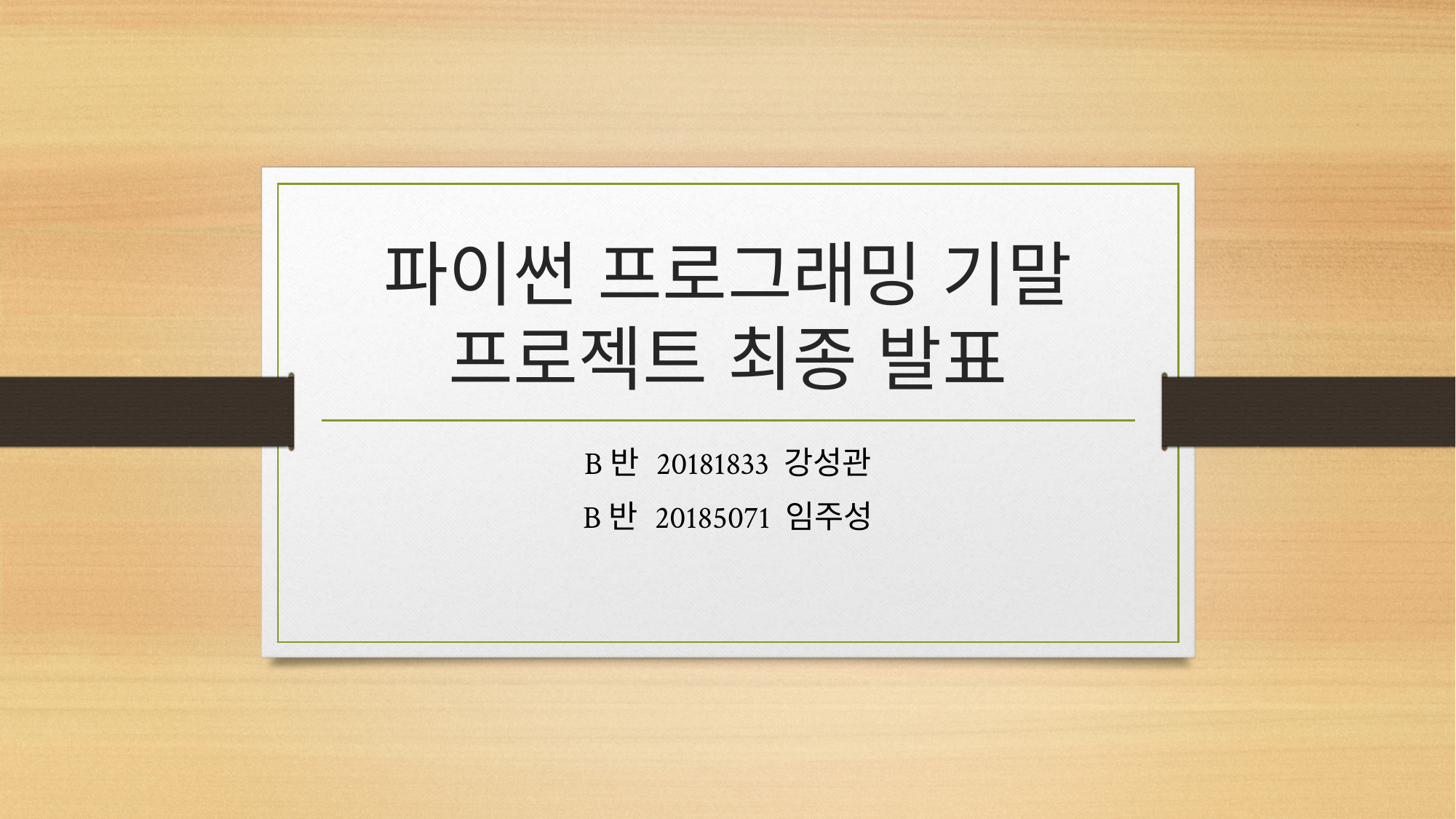

# 파이썬 프로그래밍 기말 프로젝트 최종 발표
B반 20181833 강성관
B반 20185071 임주성